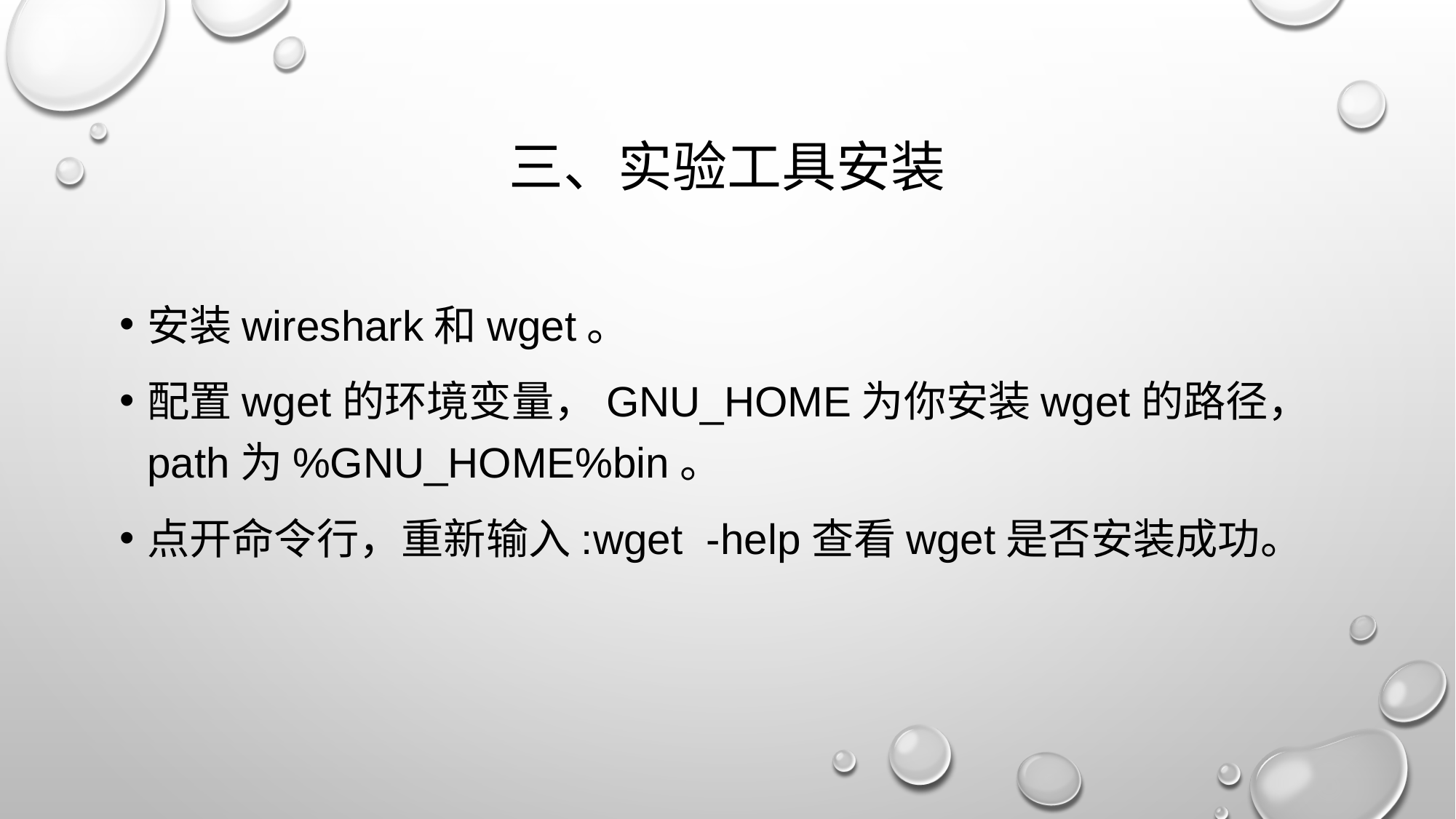

# 三、实验工具安装
安装wireshark和wget。
配置wget的环境变量，GNU_HOME为你安装wget的路径，path为%GNU_HOME%bin。
点开命令行，重新输入:wget  -help查看wget是否安装成功。